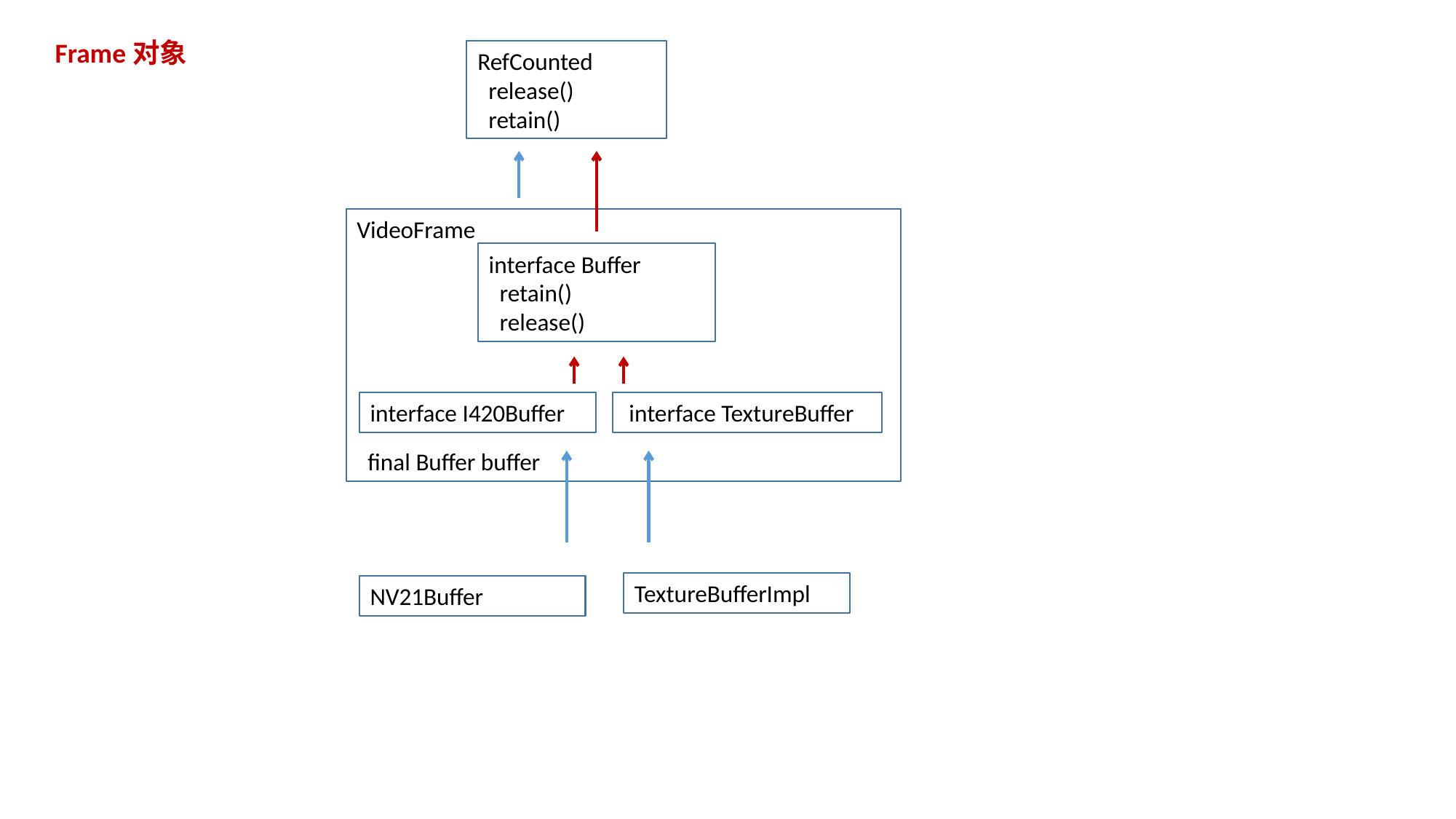

Frame对象
RefCounted
  release()
  retain()
VideoFrame

  final Buffer buffer
interface Buffer
  retain()
  release()
interface I420Buffer
 interface TextureBuffer
TextureBufferImpl
NV21Buffer